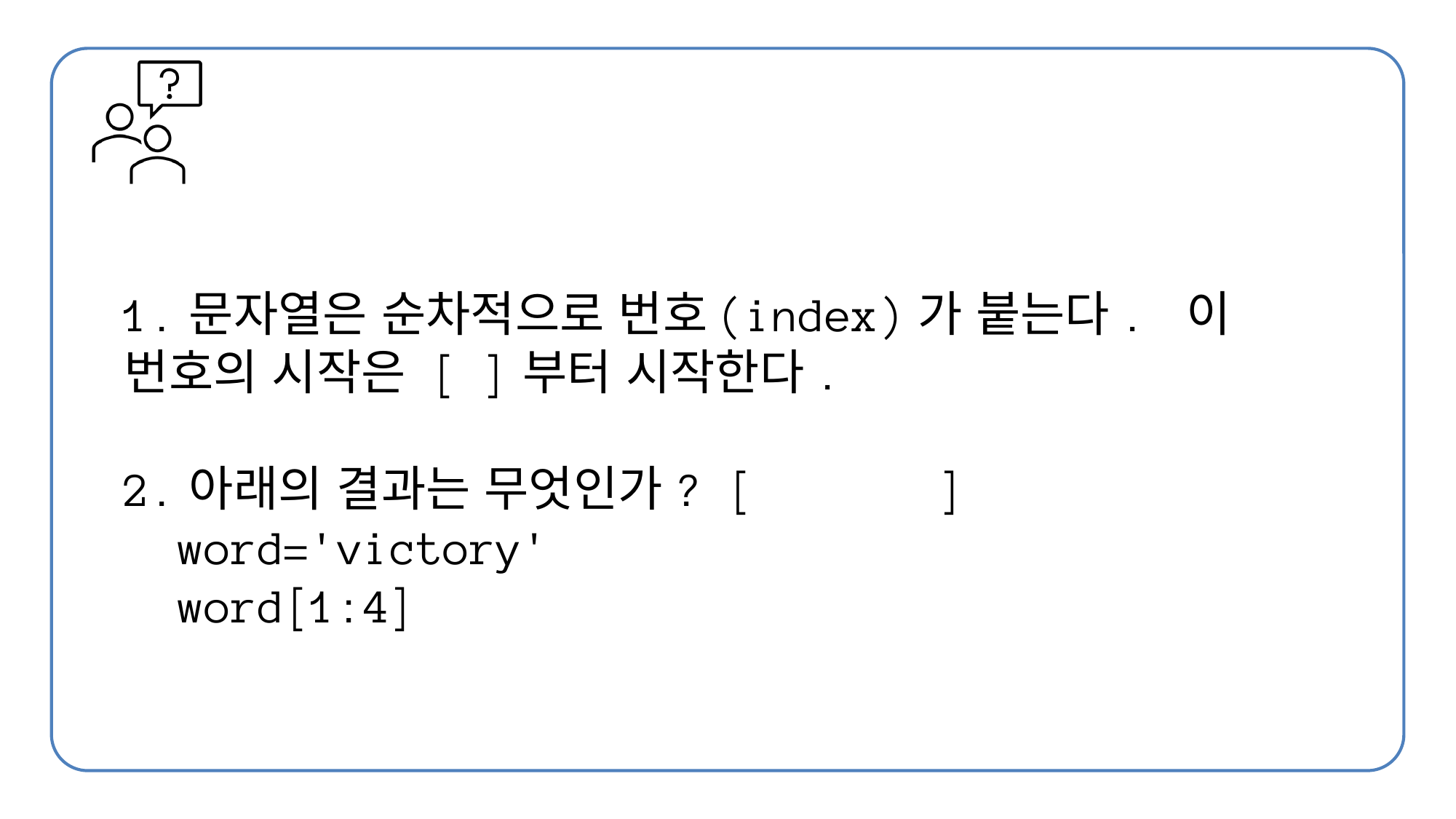

1.문자열은 순차적으로 번호(index)가 붙는다. 이 번호의 시작은 [ ]부터 시작한다.

2.아래의 결과는 무엇인가? [       ]
word='victory'
word[1:4]